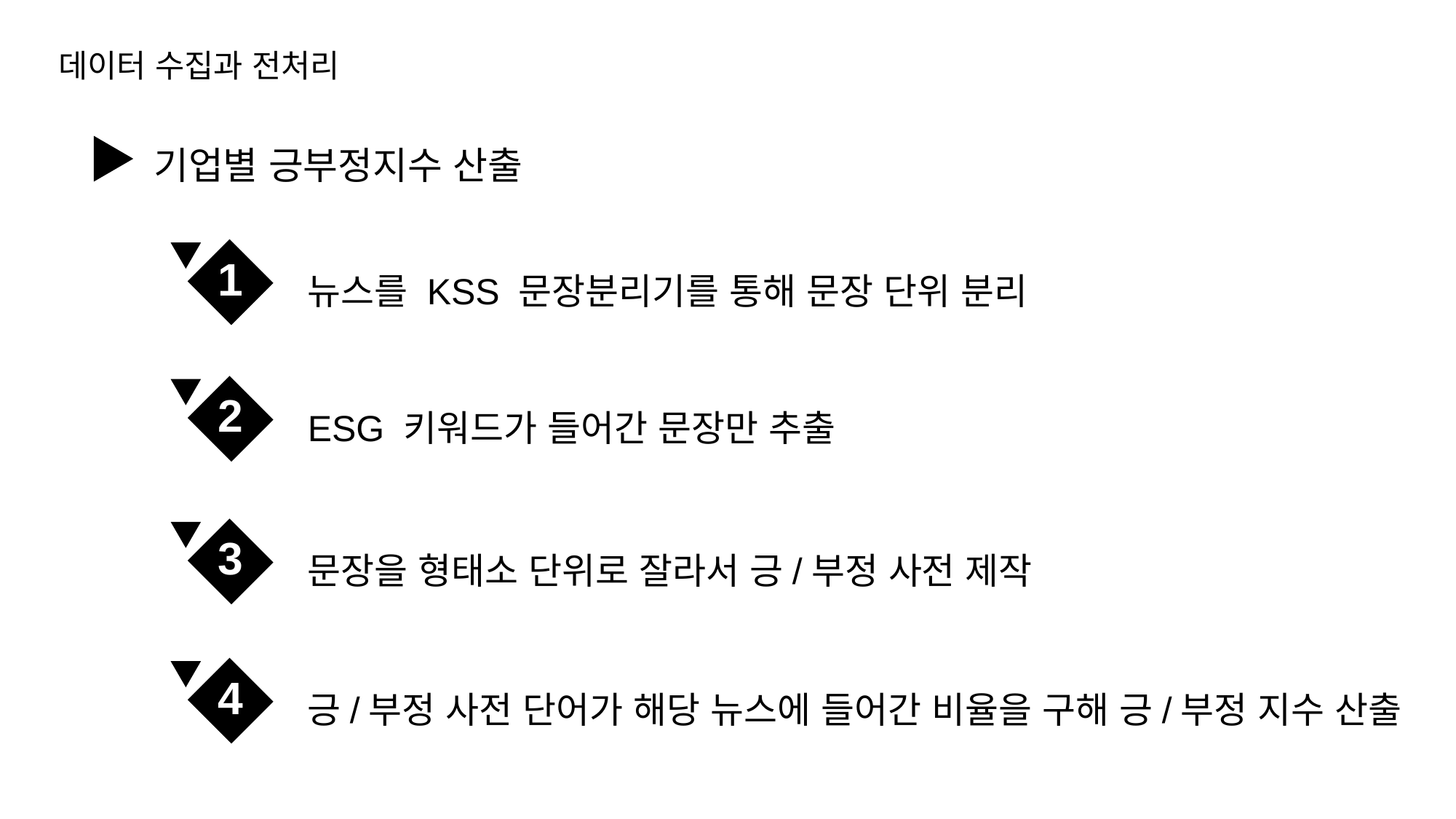

데이터 수집과 전처리
기업별 긍부정지수 산출

1

뉴스를 KSS 문장분리기를 통해 문장 단위 분리
2

ESG 키워드가 들어간 문장만 추출
3

문장을 형태소 단위로 잘라서 긍/부정 사전 제작
4

긍/부정 사전 단어가 해당 뉴스에 들어간 비율을 구해 긍/부정 지수 산출